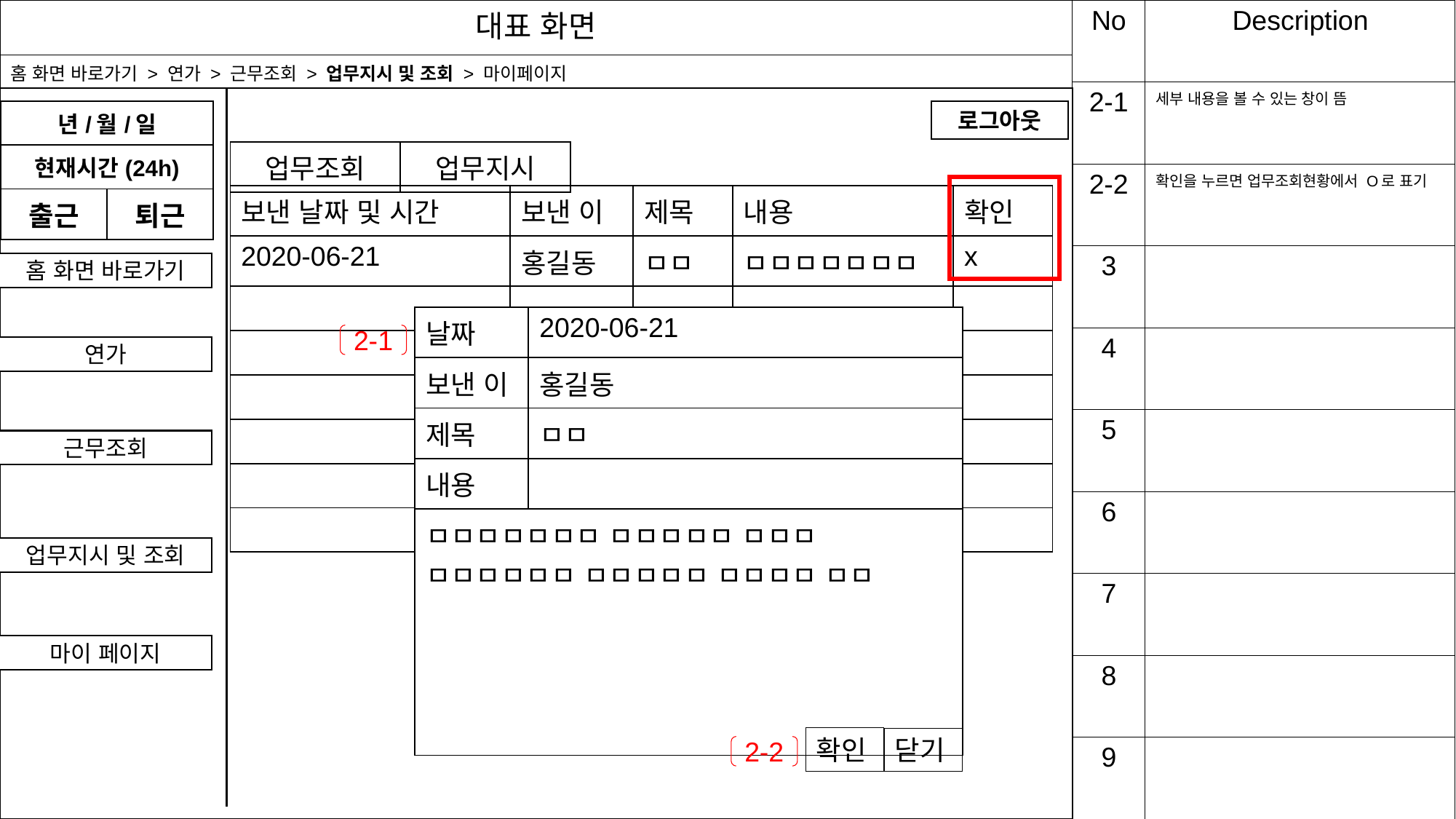

| No | Description |
| --- | --- |
| 2-1 | 세부 내용을 볼 수 있는 창이 뜸 |
| 2-2 | 확인을 누르면 업무조회현황에서 O로 표기 |
| 3 |  |
| 4 |  |
| 5 |  |
| 6 |  |
| 7 |  |
| 8 |  |
| 9 |  |
# 대표 화면

홈 화면 바로가기 > 연가 > 근무조회 > 업무지시 및 조회 > 마이페이지

| 년/월/일 |  |
| --- | --- |
| 현재시간(24h) |  |
| 출근 | 퇴근 |
로그아웃
| 업무조회 | 업무지시 |
| --- | --- |

| 보낸 날짜 및 시간 | 보낸 이 | 제목 | 내용 | 확인 |
| --- | --- | --- | --- | --- |
| 2020-06-21 | 홍길동 | ㅁㅁ | ㅁㅁㅁㅁㅁㅁㅁ | x |
|  |  |  |  |  |
|  |  |  |  |  |
|  |  |  |  |  |
|  |  |  |  |  |
|  |  |  |  |  |
|  |  |  |  |  |
홈 화면 바로가기
| 날짜 | 2020-06-21 |
| --- | --- |
| 보낸 이 | 홍길동 |
| 제목 | ㅁㅁ |
| 내용 |  |
| ㅁㅁㅁㅁㅁㅁㅁ ㅁㅁㅁㅁㅁ ㅁㅁㅁ ㅁㅁㅁㅁㅁㅁ ㅁㅁㅁㅁㅁ ㅁㅁㅁㅁ ㅁㅁ |  |
2-1
연가
근무조회
업무지시 및 조회
마이 페이지
확인
닫기
2-2